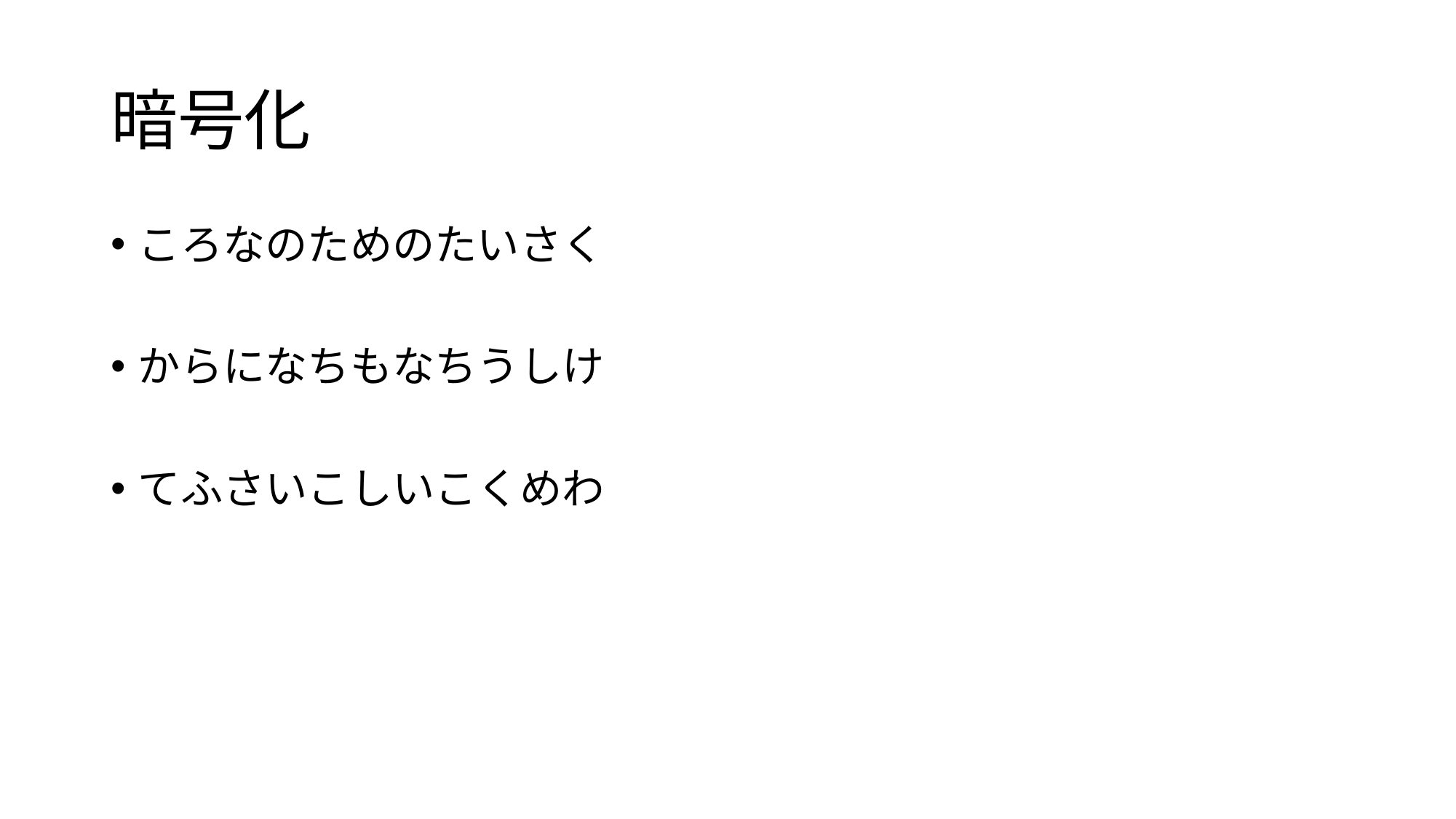

# 暗号化
ころなのためのたいさく

からになちもなちうしけ

てふさいこしいこくめわ